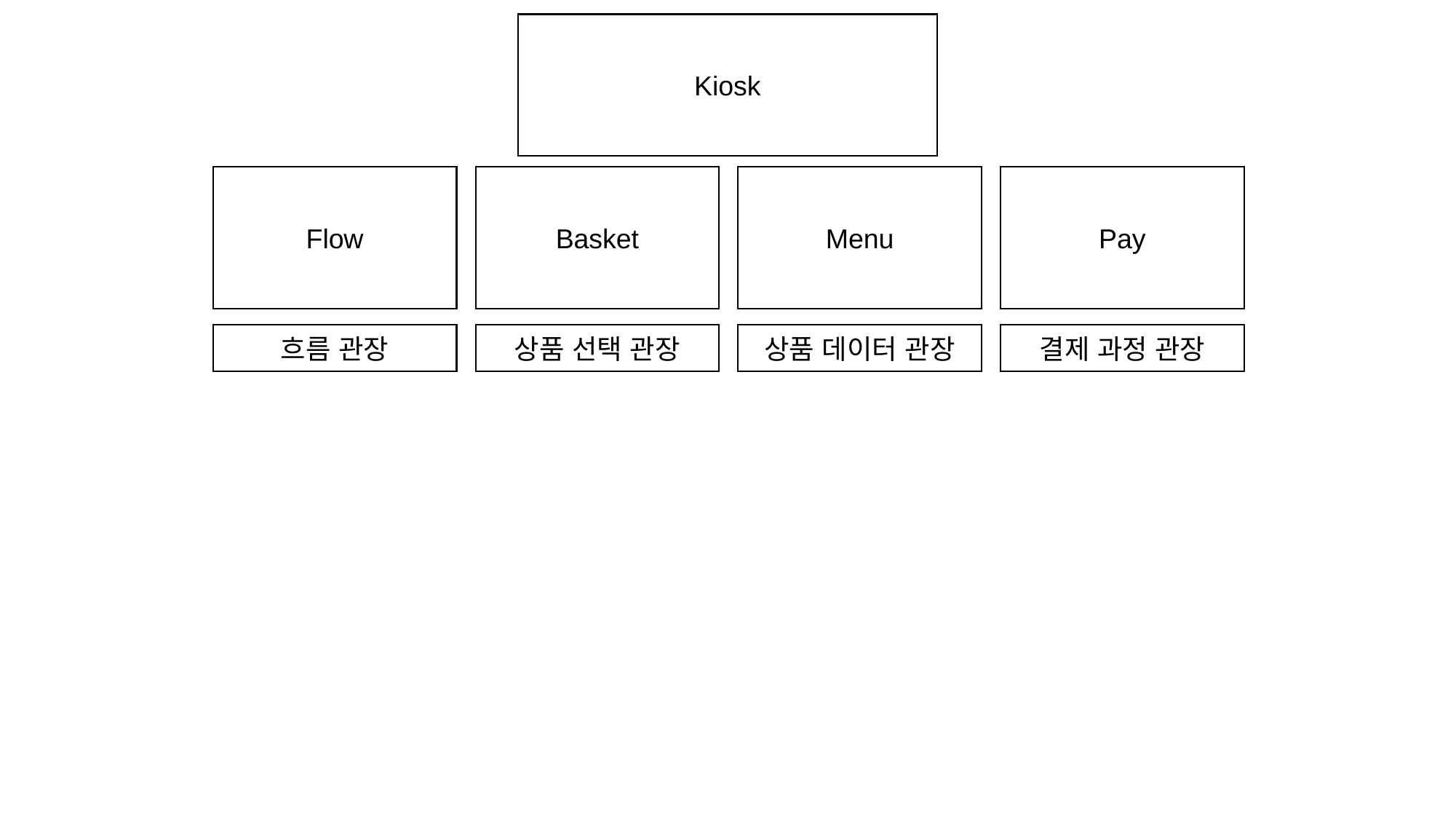

Kiosk
Flow
Basket
Menu
Pay
흐름 관장
상품 선택 관장
상품 데이터 관장
결제 과정 관장